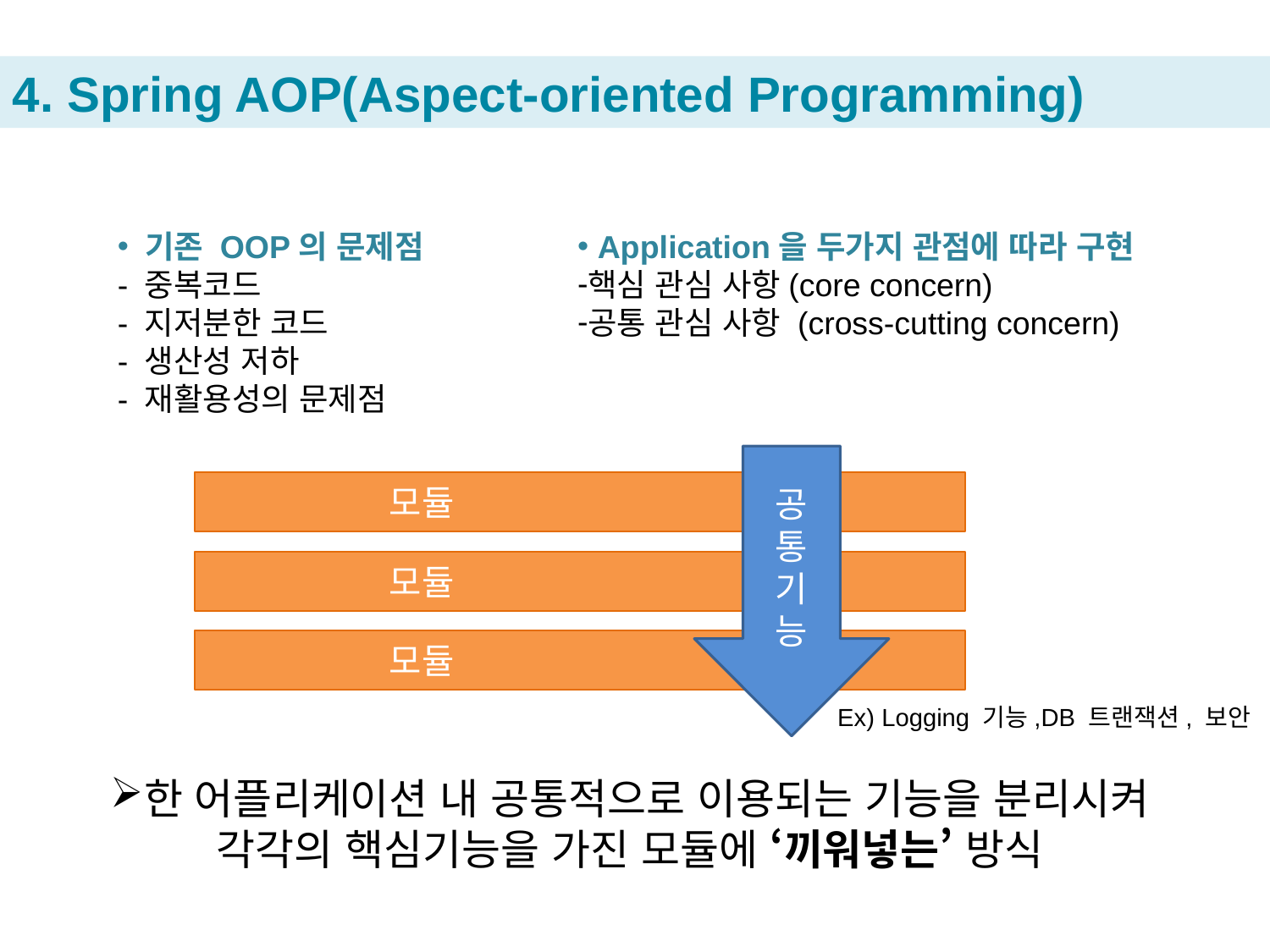

4. Spring AOP(Aspect-oriented Programming)
 기존 OOP의 문제점
- 중복코드
- 지저분한 코드
- 생산성 저하
- 재활용성의 문제점
 Application을 두가지 관점에 따라 구현
핵심 관심 사항(core concern)
공통 관심 사항 (cross-cutting concern)
공
통
기
능
모듈
모듈
모듈
Ex) Logging 기능,DB 트랜잭션, 보안
한 어플리케이션 내 공통적으로 이용되는 기능을 분리시켜 각각의 핵심기능을 가진 모듈에 ‘끼워넣는’ 방식